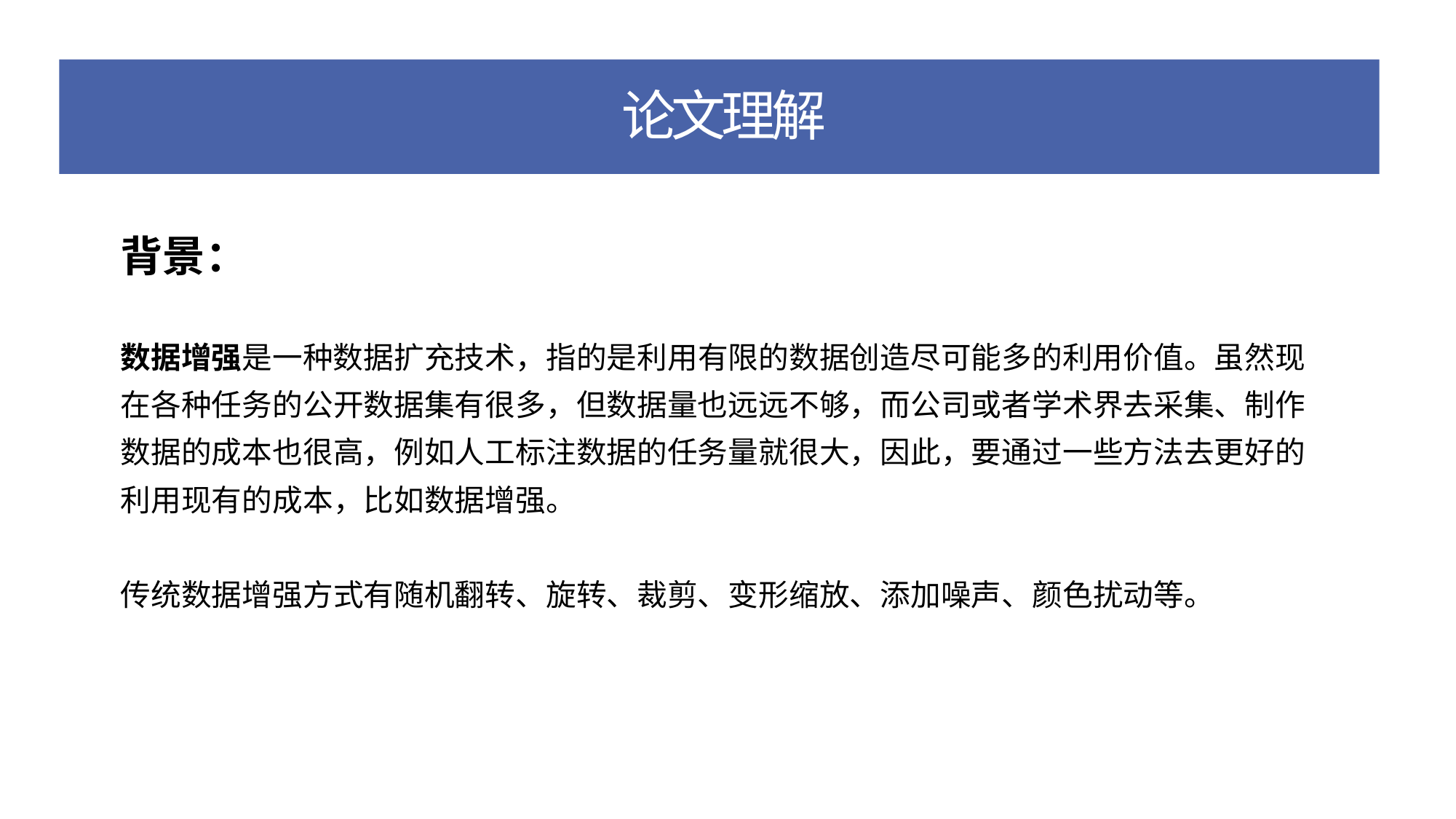

论文理解
背景：

数据增强是一种数据扩充技术，指的是利用有限的数据创造尽可能多的利用价值。虽然现在各种任务的公开数据集有很多，但数据量也远远不够，而公司或者学术界去采集、制作数据的成本也很高，例如人工标注数据的任务量就很大，因此，要通过一些方法去更好的利用现有的成本，比如数据增强。

传统数据增强方式有随机翻转、旋转、裁剪、变形缩放、添加噪声、颜色扰动等。